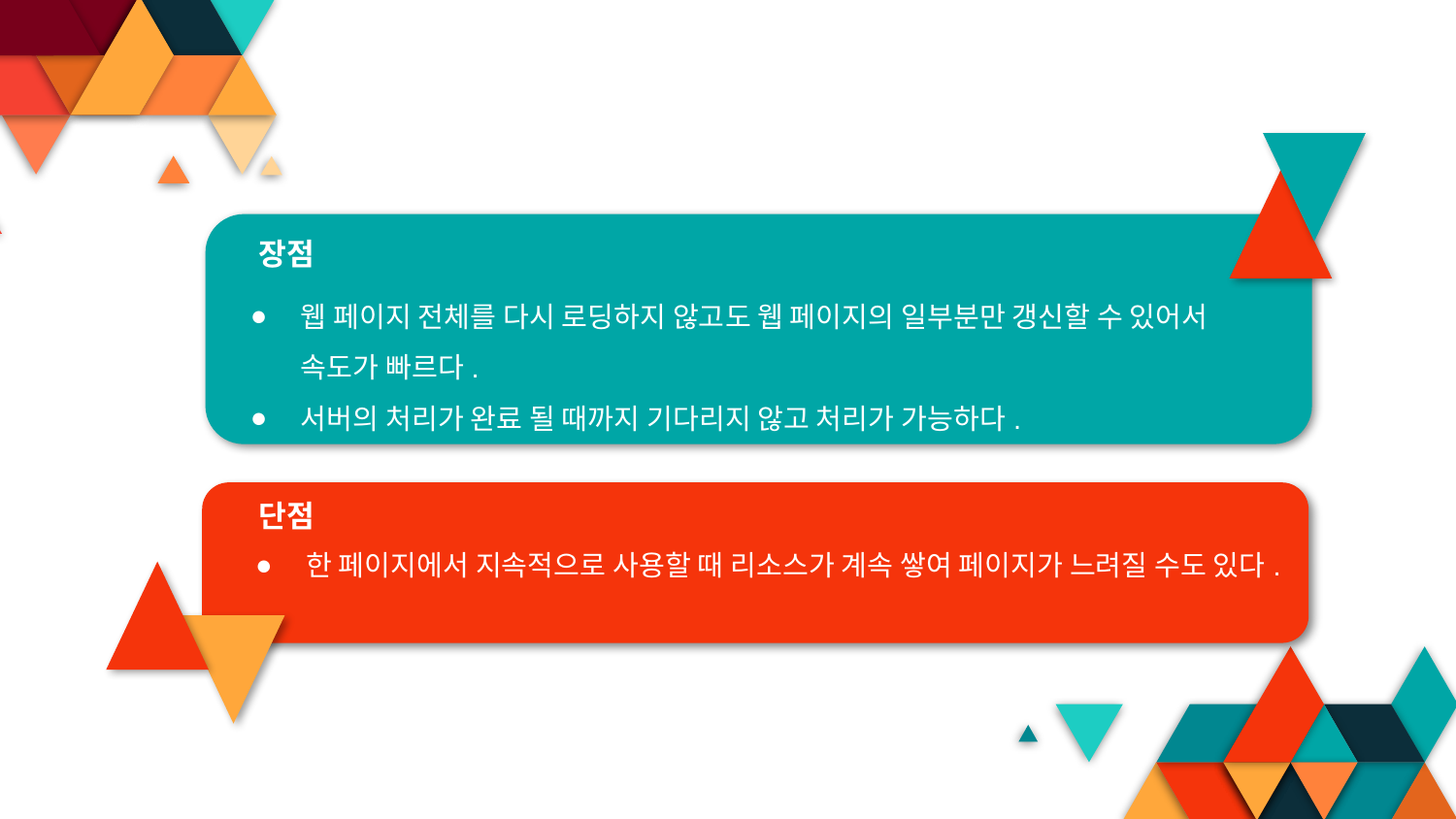

장점

웹 페이지 전체를 다시 로딩하지 않고도 웹 페이지의 일부분만 갱신할 수 있어서 속도가 빠르다.
서버의 처리가 완료 될 때까지 기다리지 않고 처리가 가능하다.

단점
한 페이지에서 지속적으로 사용할 때 리소스가 계속 쌓여 페이지가 느려질 수도 있다.